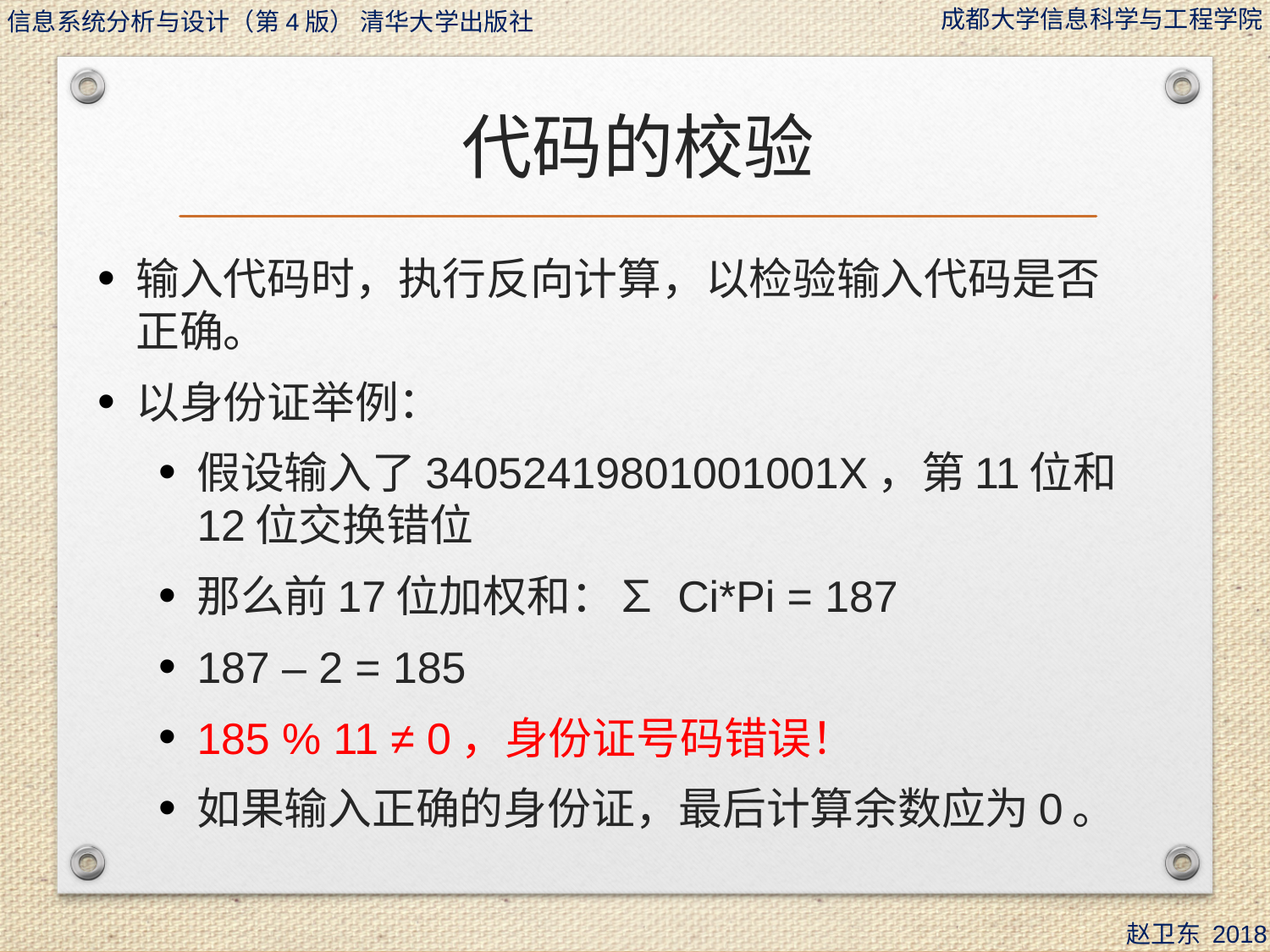

# 代码的校验
输入代码时，执行反向计算，以检验输入代码是否正确。
以身份证举例：
假设输入了34052419801001001X，第11位和12位交换错位
那么前17位加权和：∑ Ci*Pi = 187
187 – 2 = 185
185 % 11 ≠ 0，身份证号码错误！
如果输入正确的身份证，最后计算余数应为0。